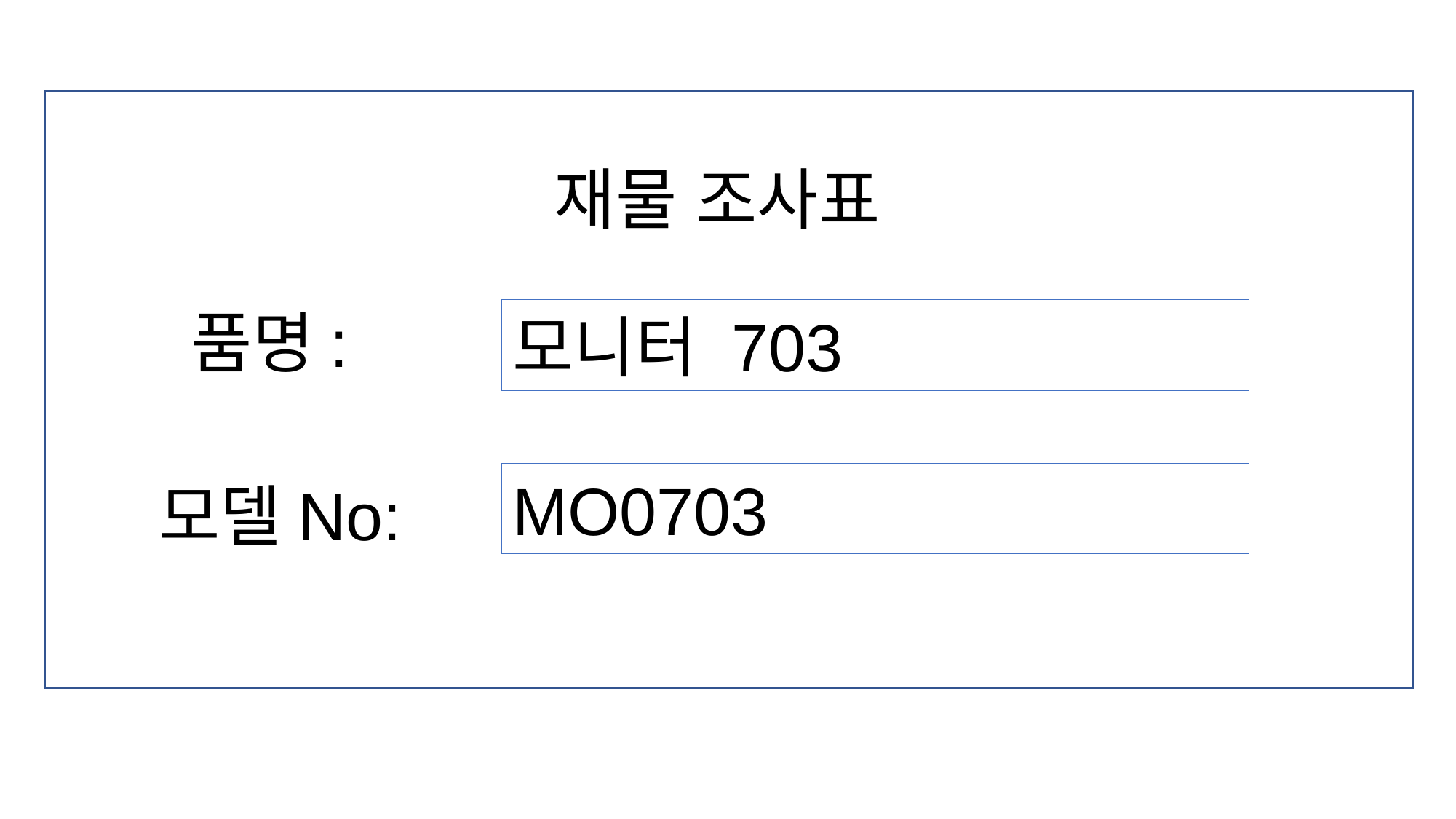

재물 조사표
품명:
모니터 703
MO0703
모델No: